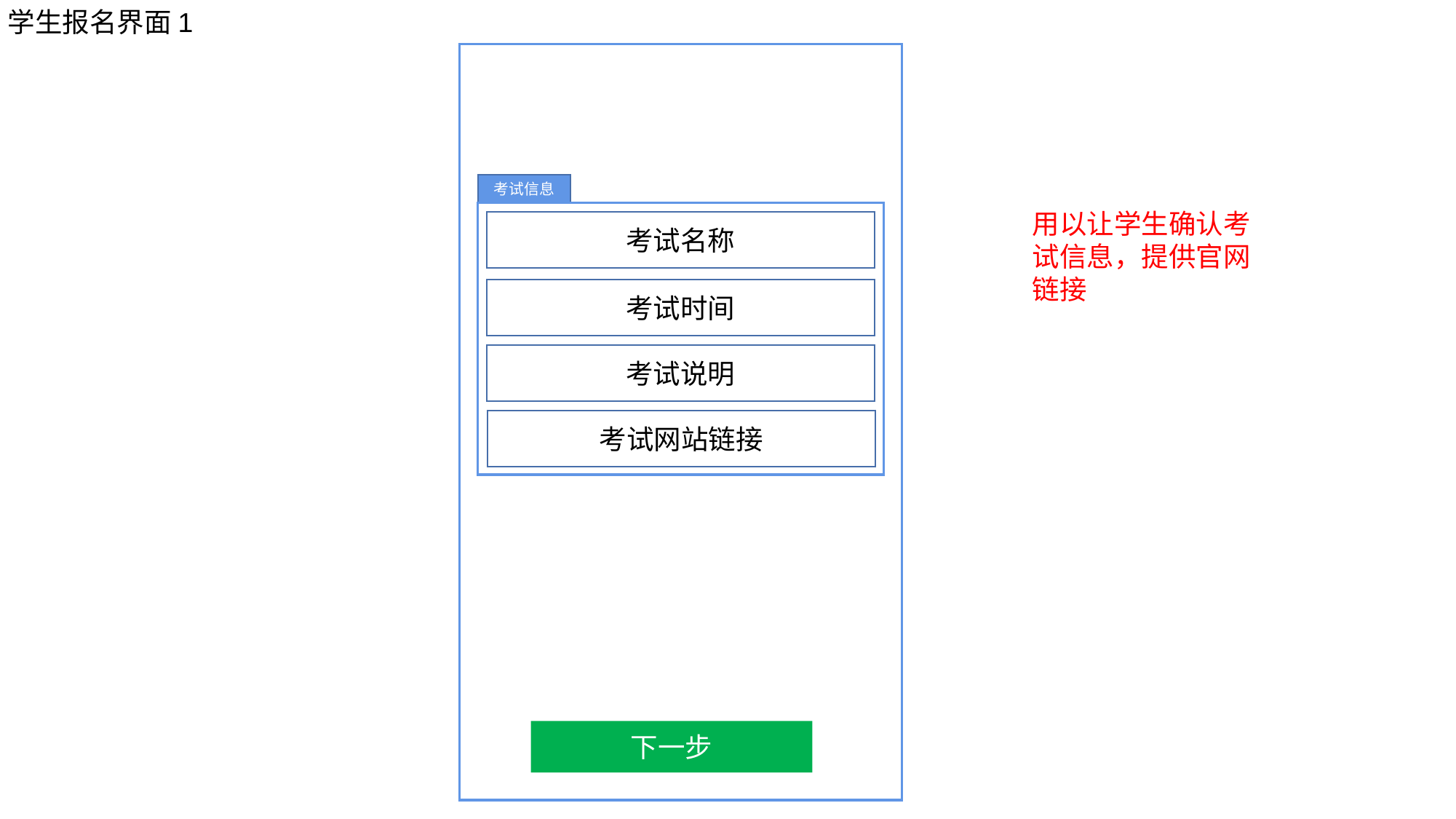

学生报名界面1

考试信息
用以让学生确认考试信息，提供官网链接

考试名称
考试时间
考试说明
考试网站链接
下一步